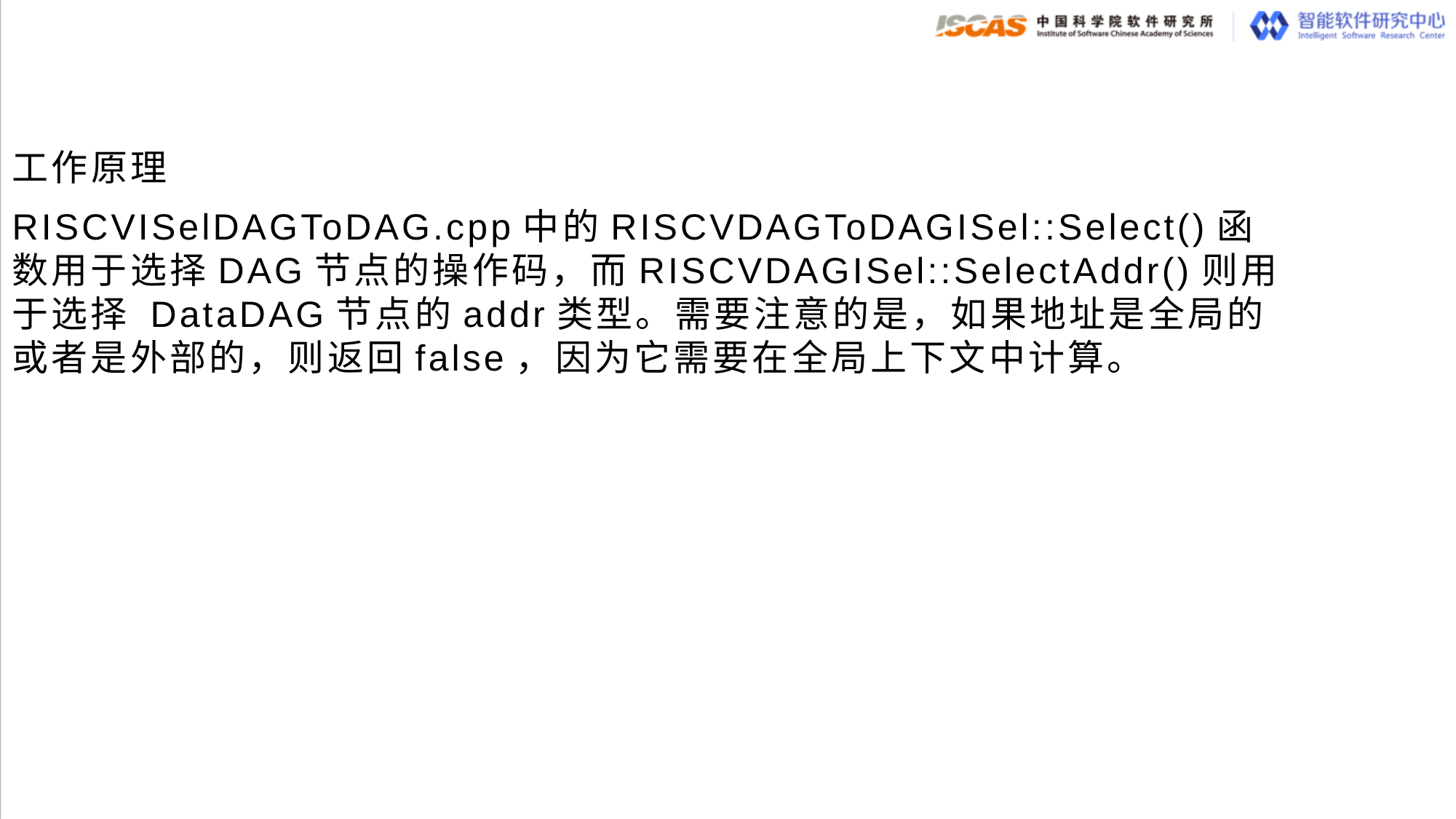

工作原理
RISCVISelDAGToDAG.cpp中的RISCVDAGToDAGISel::Select()函数用于选择DAG节点的操作码，而RISCVDAGISel::SelectAddr()则用于选择 DataDAG节点的addr类型。需要注意的是，如果地址是全局的或者是外部的，则返回false，因为它需要在全局上下文中计算。